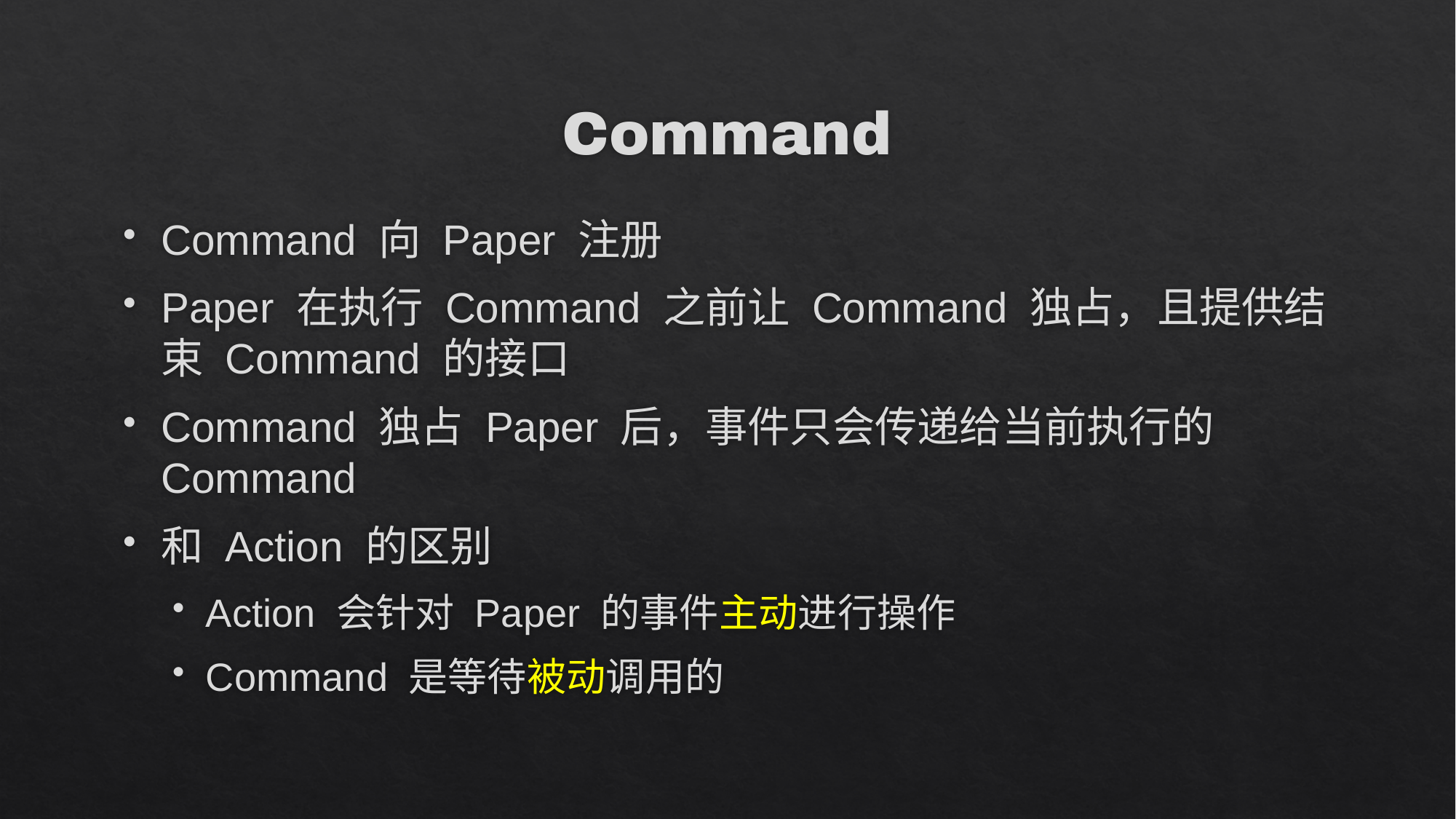

# Command
Command 向 Paper 注册
Paper 在执行 Command 之前让 Command 独占，且提供结束 Command 的接口
Command 独占 Paper 后，事件只会传递给当前执行的Command
和 Action 的区别
Action 会针对 Paper 的事件主动进行操作
Command 是等待被动调用的